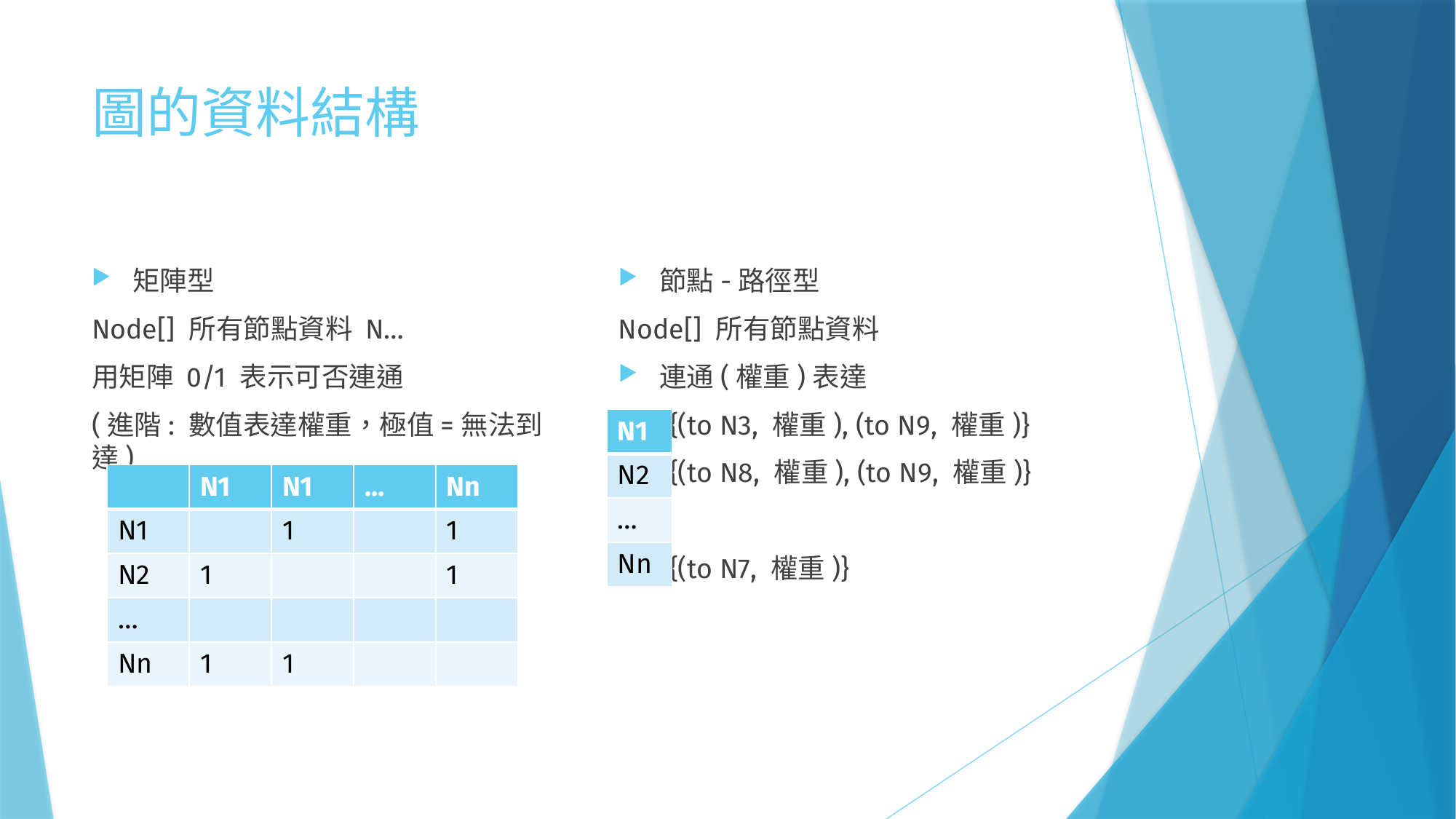

# 圖的資料結構
矩陣型
Node[] 所有節點資料 N…
用矩陣 0/1 表示可否連通
(進階: 數值表達權重，極值=無法到達)

節點-路徑型
Node[] 所有節點資料
連通(權重)表達
       {(to N3, 權重), (to N9, 權重)}
       {(to N8, 權重), (to N9, 權重)}

       {(to N7, 權重)}
| N1 |
| --- |
| N2 |
| … |
| Nn |
|  | N1 | N1 | … | Nn |
| --- | --- | --- | --- | --- |
| N1 |  | 1 |  | 1 |
| N2 | 1 |  |  | 1 |
| … |  |  |  |  |
| Nn | 1 | 1 |  |  |